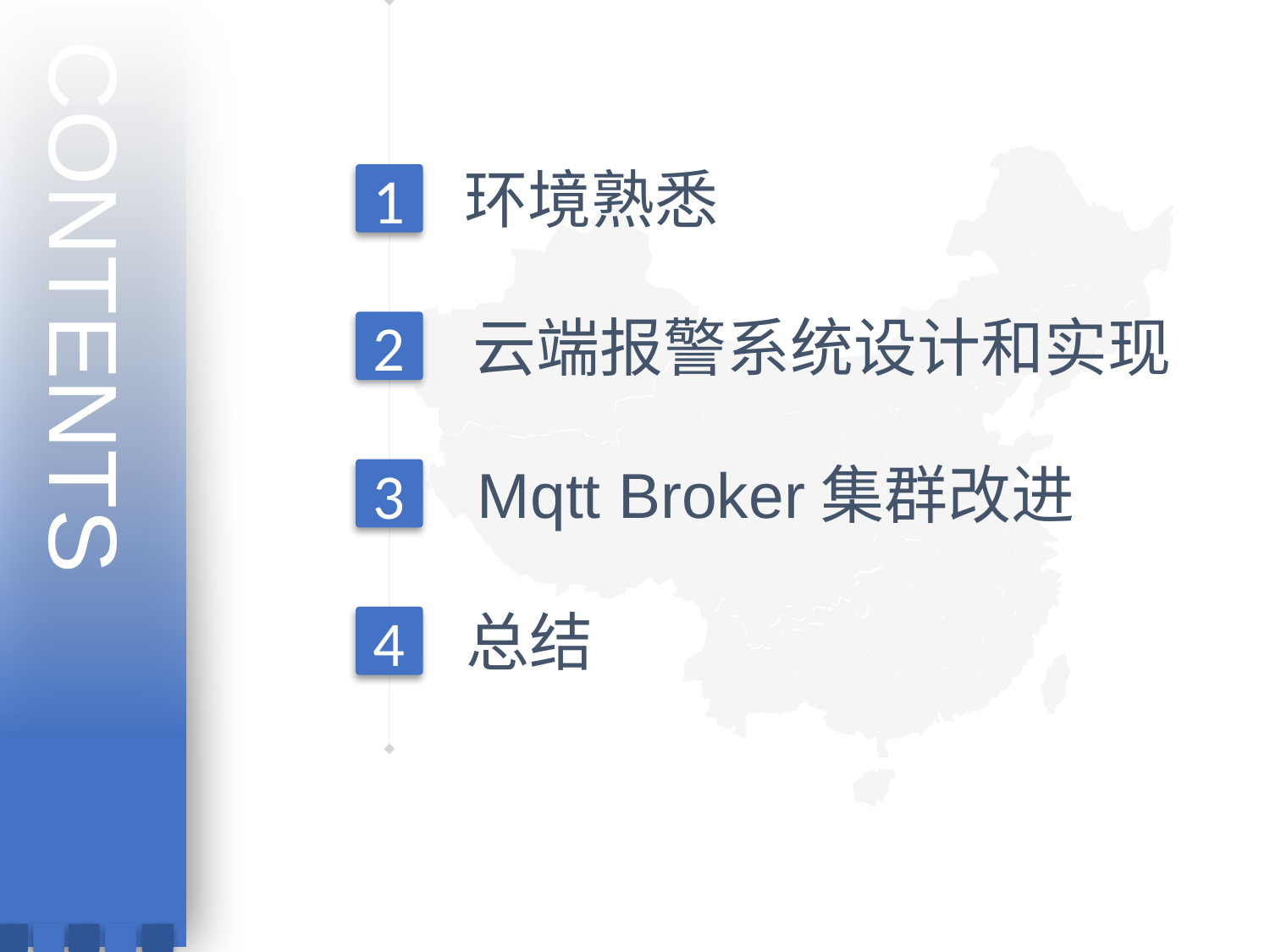

CONTENTS
环境熟悉
1
云端报警系统设计和实现
2

Mqtt Broker集群改进
3
总结
4